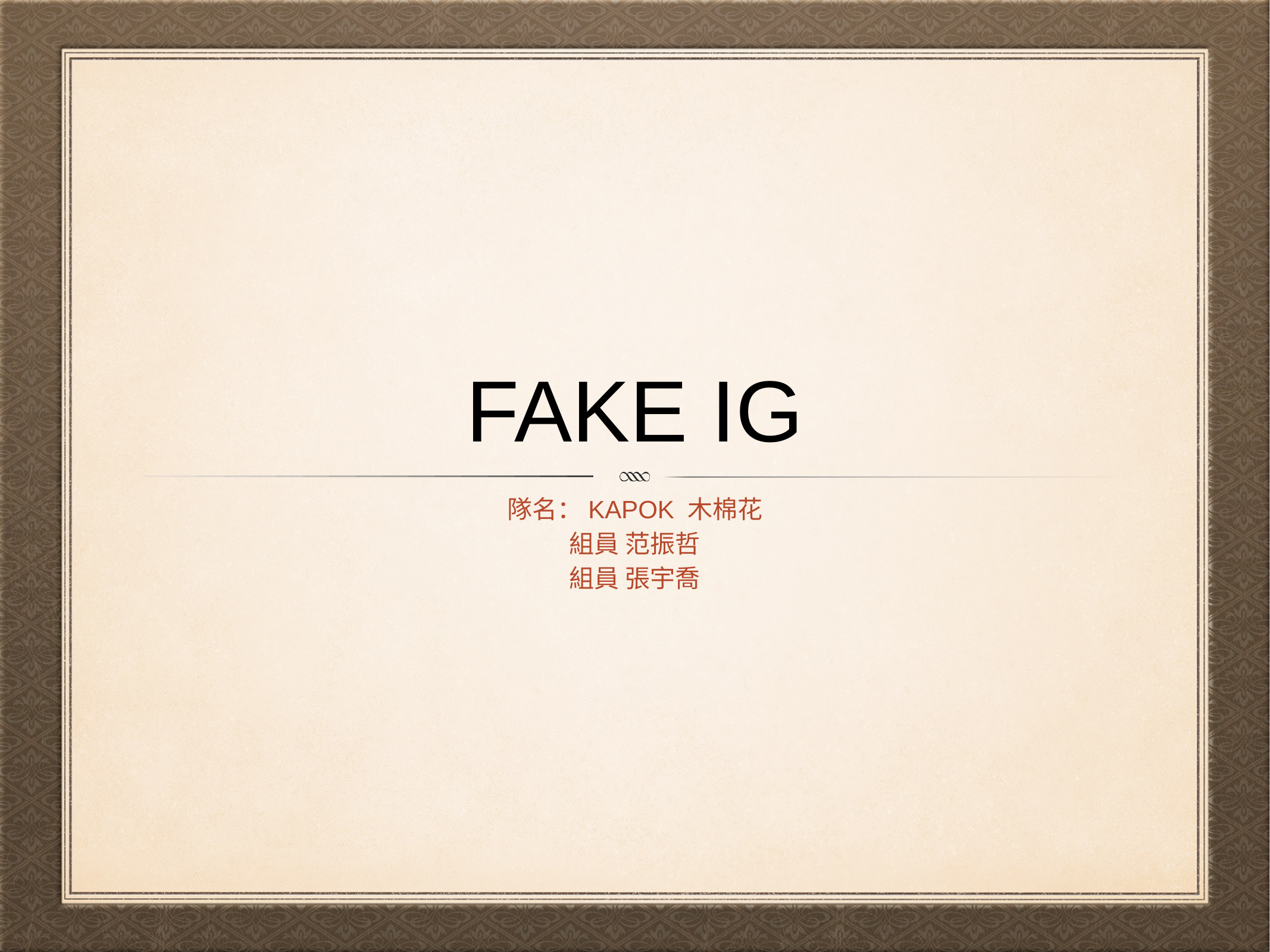

# FAKE IG
隊名：KAPOK 木棉花
組員 范振哲
組員 張宇喬